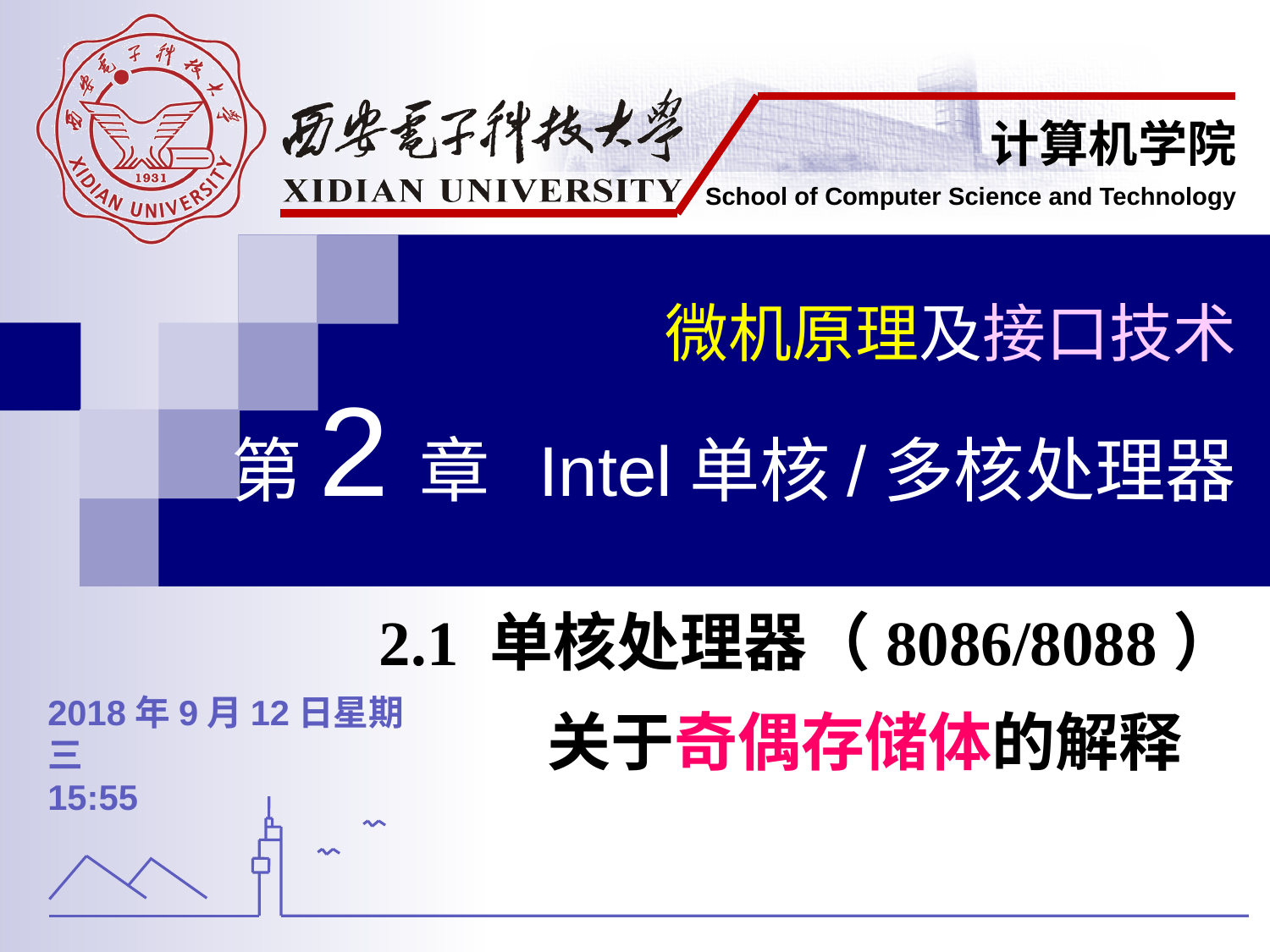

# 微机原理及接口技术 第2章  Intel单核/多核处理器
2.1 单核处理器（8086/8088）
关于奇偶存储体的解释